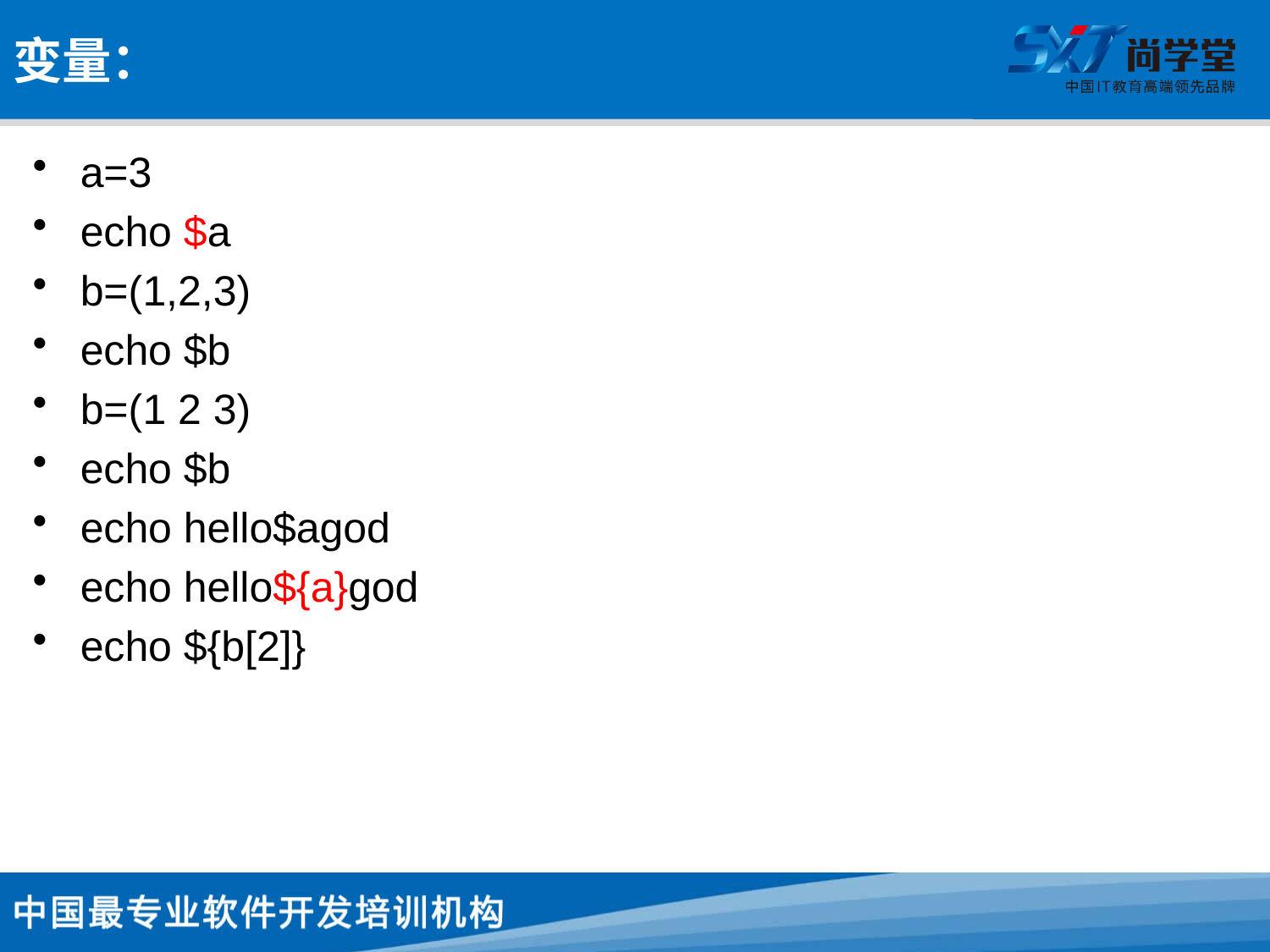

# 变量：
a=3
echo $a
b=(1,2,3)
echo $b
b=(1 2 3)
echo $b
echo hello$agod
echo hello${a}god
echo ${b[2]}